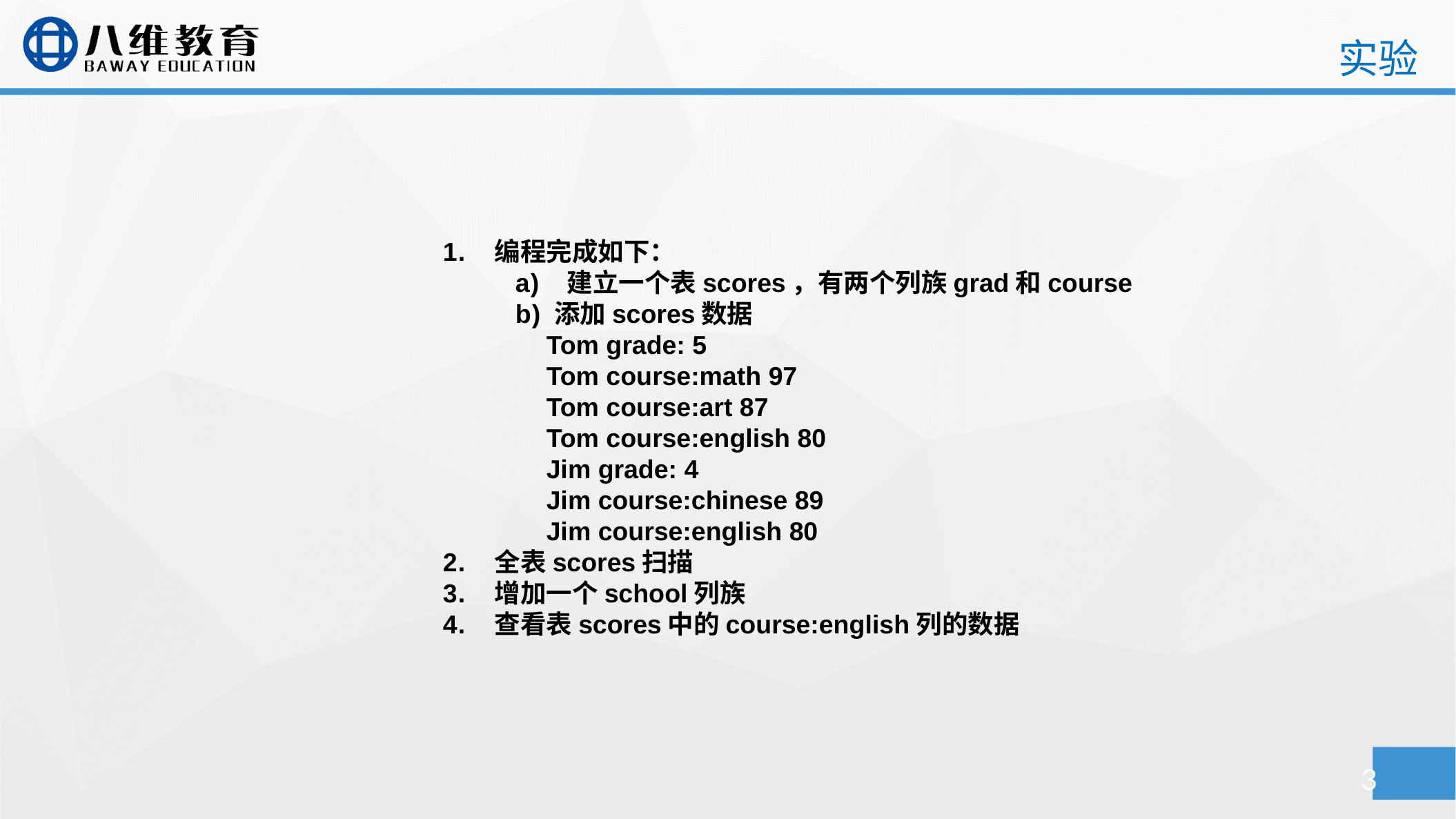

实验
编程完成如下：
建立一个表scores，有两个列族grad和course
添加scores数据
Tom grade: 5
Tom course:math 97
Tom course:art 87
Tom course:english 80
Jim grade: 4
Jim course:chinese 89
Jim course:english 80
全表scores扫描
增加一个school列族
查看表scores中的course:english列的数据